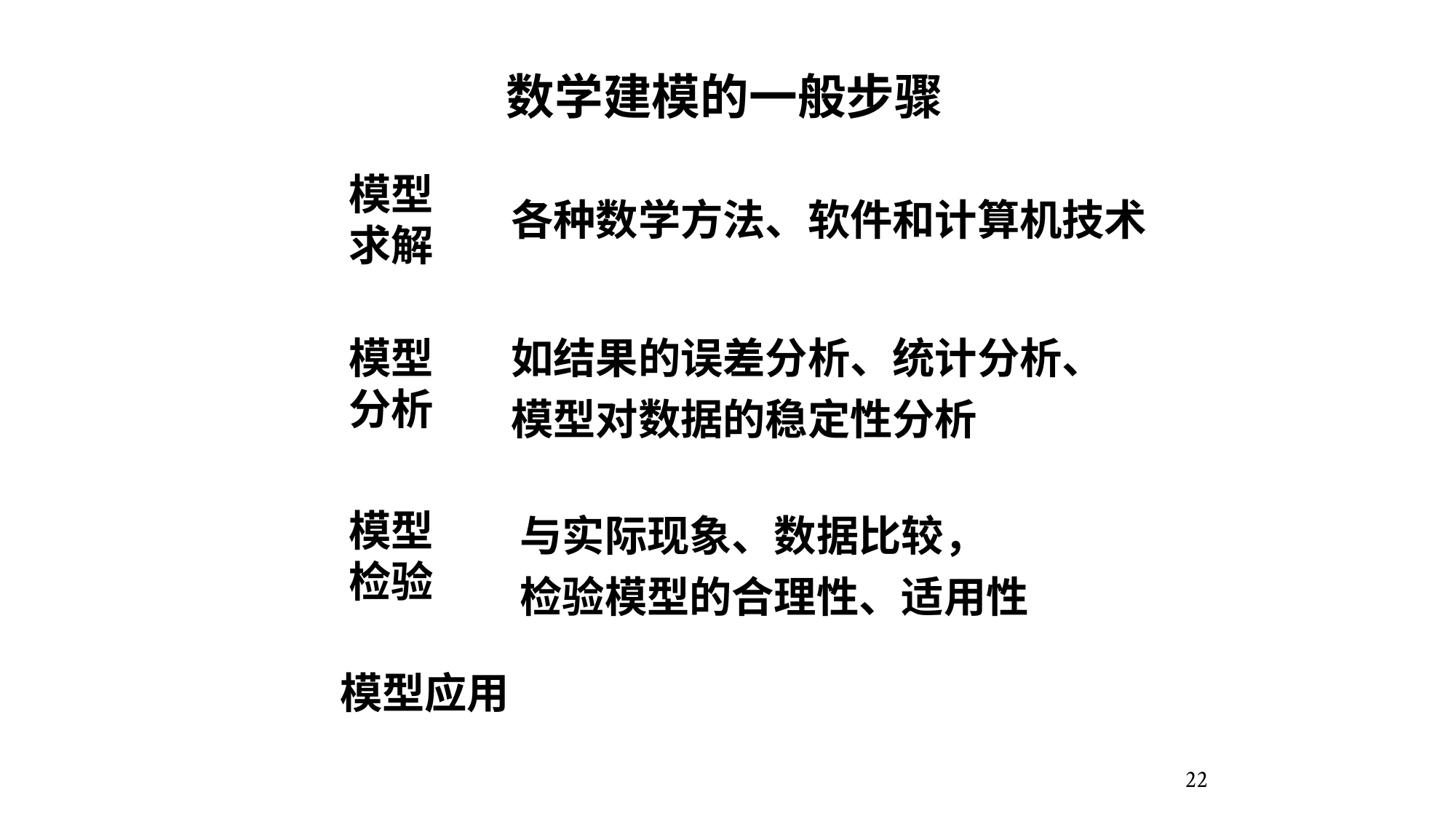

数学建模的一般步骤
模型
求解
各种数学方法、软件和计算机技术
模型
分析
如结果的误差分析、统计分析、
模型对数据的稳定性分析
模型
检验
与实际现象、数据比较，
检验模型的合理性、适用性
模型应用
22